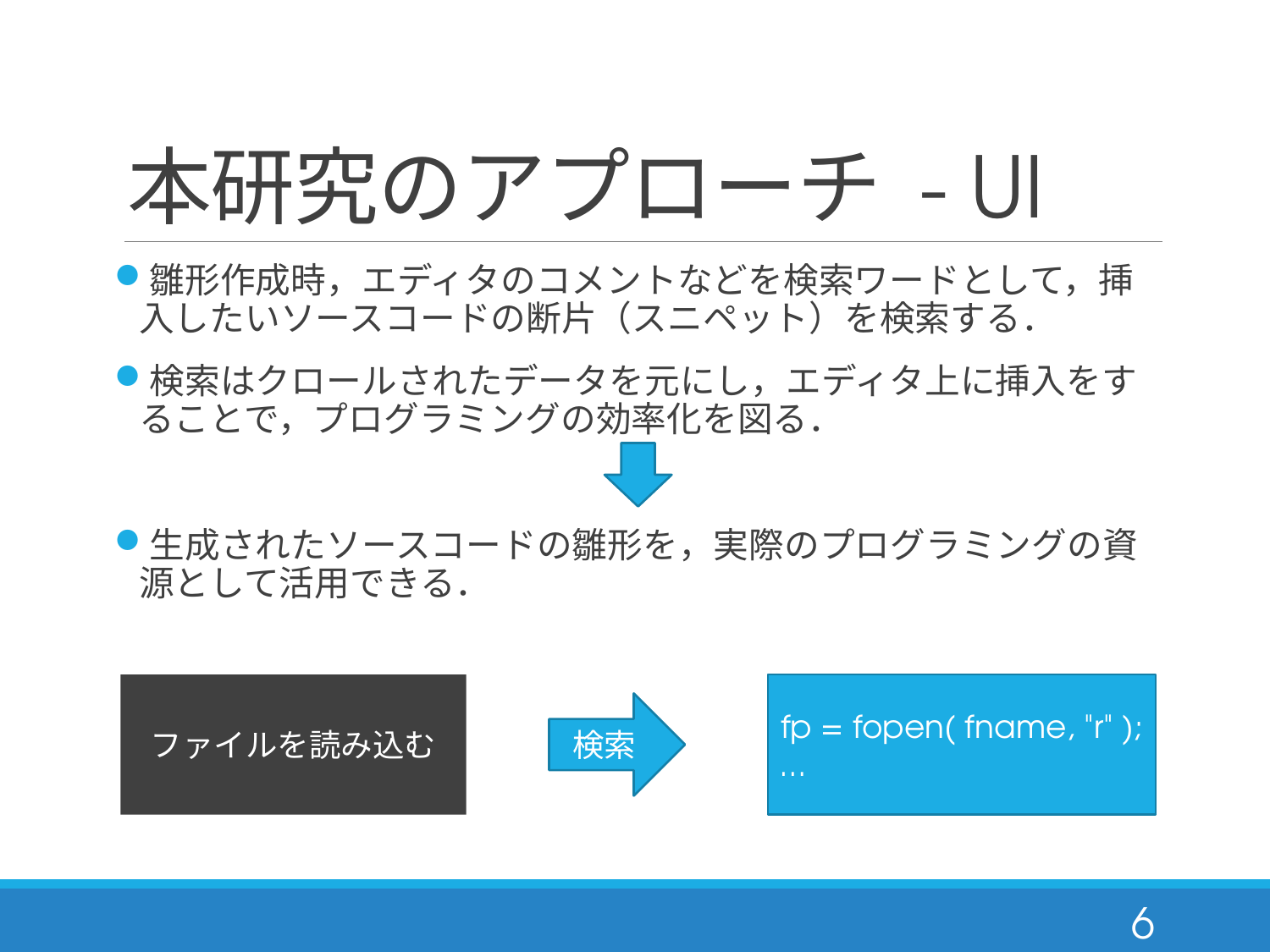

# 本研究のアプローチ - UI
雛形作成時，エディタのコメントなどを検索ワードとして，挿入したいソースコードの断片（スニペット）を検索する．
検索はクロールされたデータを元にし，エディタ上に挿入をすることで，プログラミングの効率化を図る．

生成されたソースコードの雛形を，実際のプログラミングの資源として活用できる．

ファイルを読み込む
fp = fopen( fname, "r" );
…
検索
6